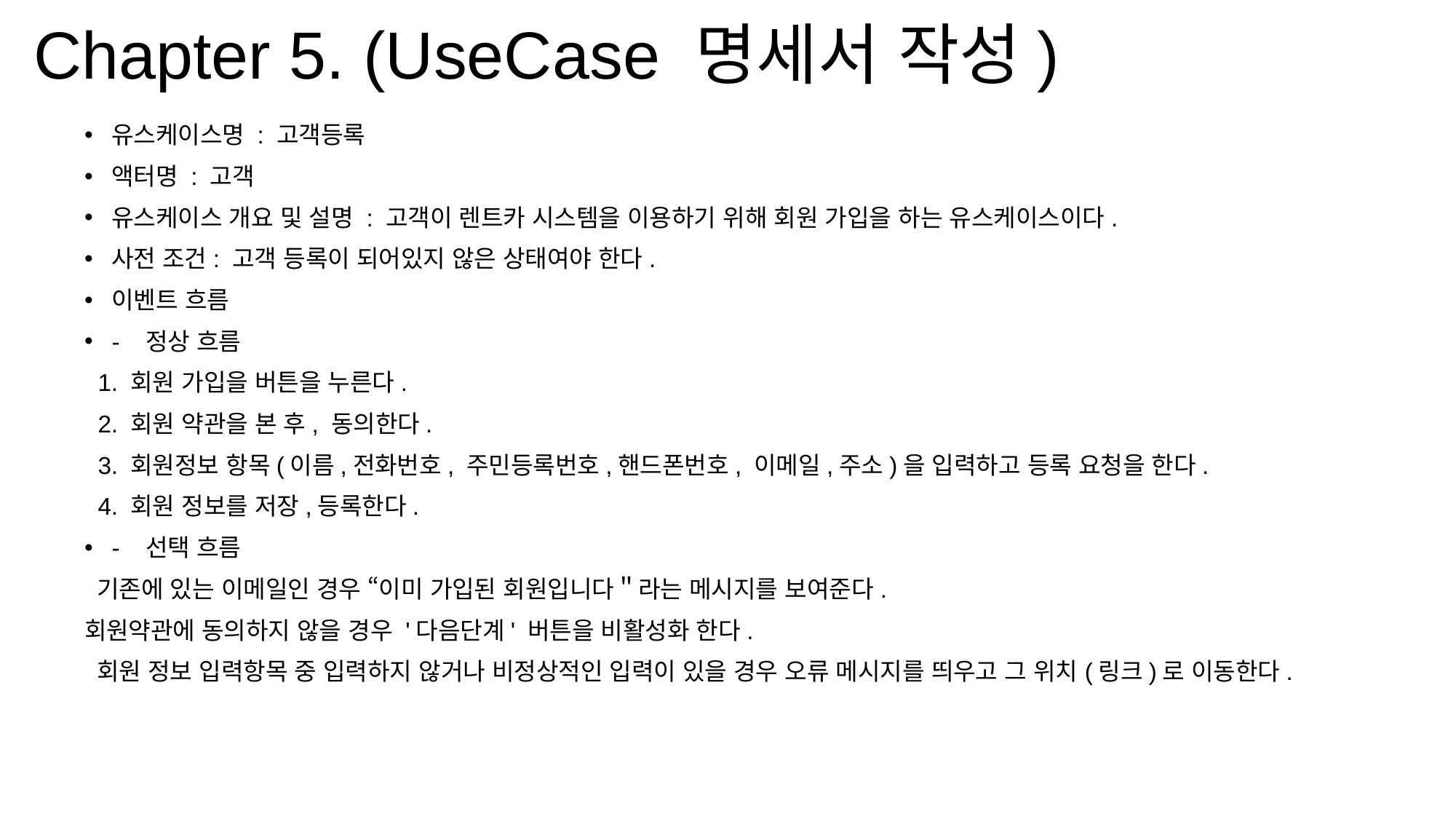

# Chapter 5. (UseCase 명세서 작성)
유스케이스명 : 고객등록
액터명 : 고객
유스케이스 개요 및 설명 : 고객이 렌트카 시스템을 이용하기 위해 회원 가입을 하는 유스케이스이다.
사전 조건: 고객 등록이 되어있지 않은 상태여야 한다.
이벤트 흐름
-   정상 흐름
  1. 회원 가입을 버튼을 누른다.
  2. 회원 약관을 본 후, 동의한다.
  3. 회원정보 항목(이름,전화번호, 주민등록번호,핸드폰번호, 이메일,주소)을 입력하고 등록 요청을 한다.
  4. 회원 정보를 저장,등록한다.
-   선택 흐름
 기존에 있는 이메일인 경우 “이미 가입된 회원입니다＂라는 메시지를 보여준다.
회원약관에 동의하지 않을 경우 '다음단계' 버튼을 비활성화 한다.
 회원 정보 입력항목 중 입력하지 않거나 비정상적인 입력이 있을 경우 오류 메시지를 띄우고 그 위치(링크)로 이동한다.